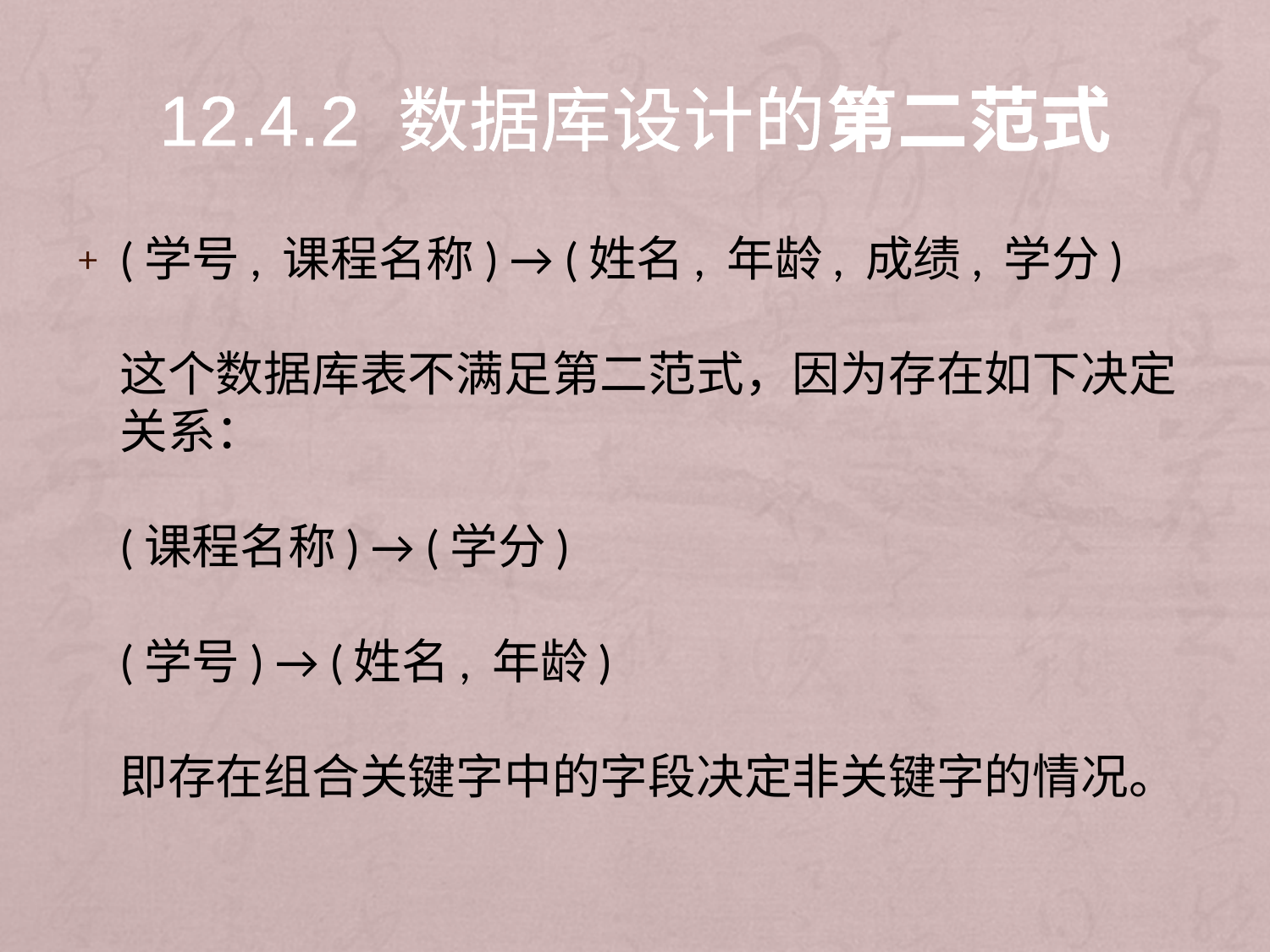

# 12.4.2 数据库设计的第二范式
(学号, 课程名称) → (姓名, 年龄, 成绩, 学分)
这个数据库表不满足第二范式，因为存在如下决定关系：
(课程名称) → (学分)
(学号) → (姓名, 年龄)
即存在组合关键字中的字段决定非关键字的情况。